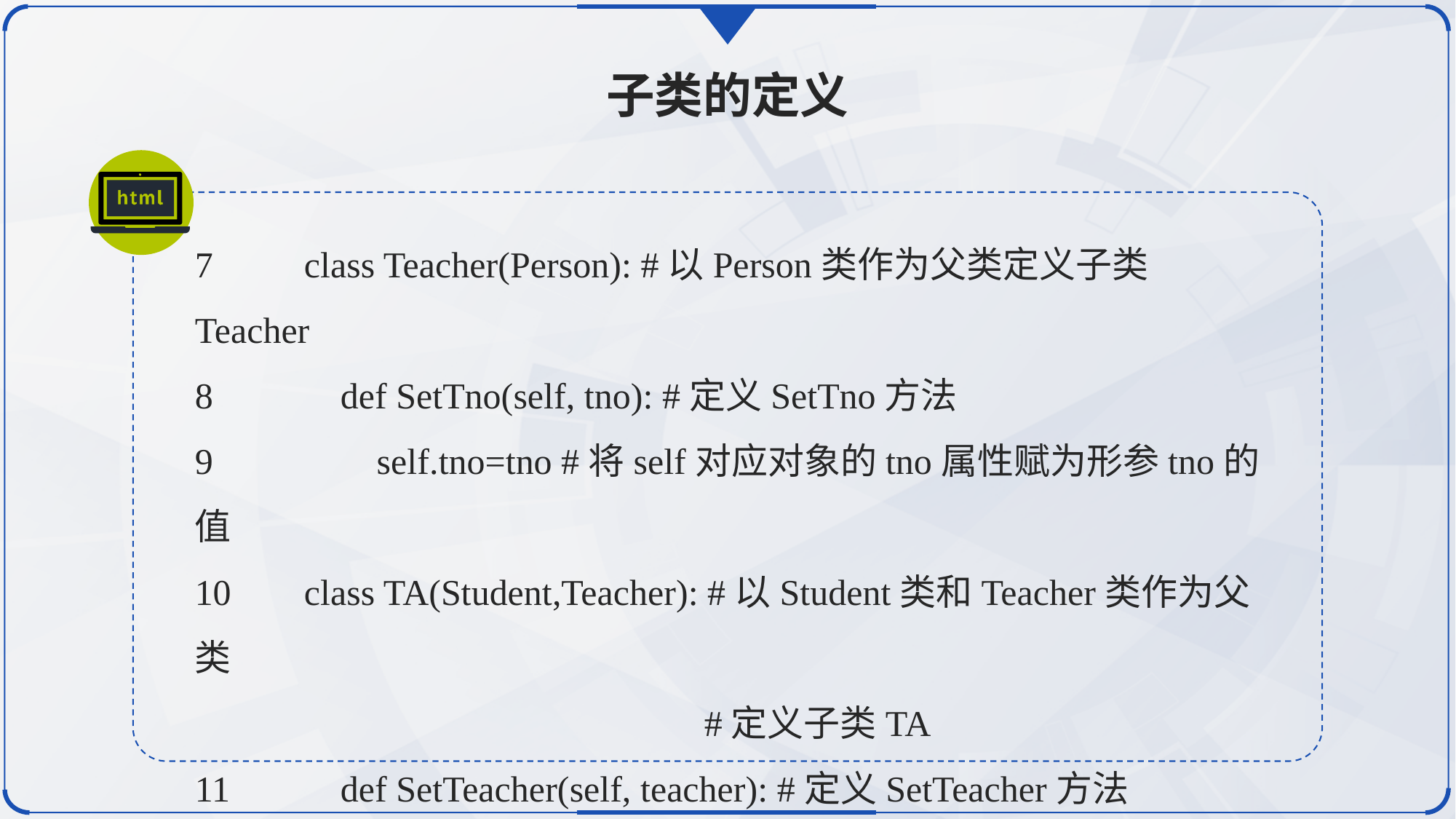

子类的定义

7	class Teacher(Person): #以Person类作为父类定义子类Teacher
8	    def SetTno(self, tno): #定义SetTno方法
9	        self.tno=tno #将self对应对象的tno属性赋为形参tno的值
10	class TA(Student,Teacher): #以Student类和Teacher类作为父类
            			        #定义子类TA
11	    def SetTeacher(self, teacher): #定义SetTeacher方法
12	        self.teacher=teacher #将self对象的teacher属性赋为形参
                    			     #teacher的值